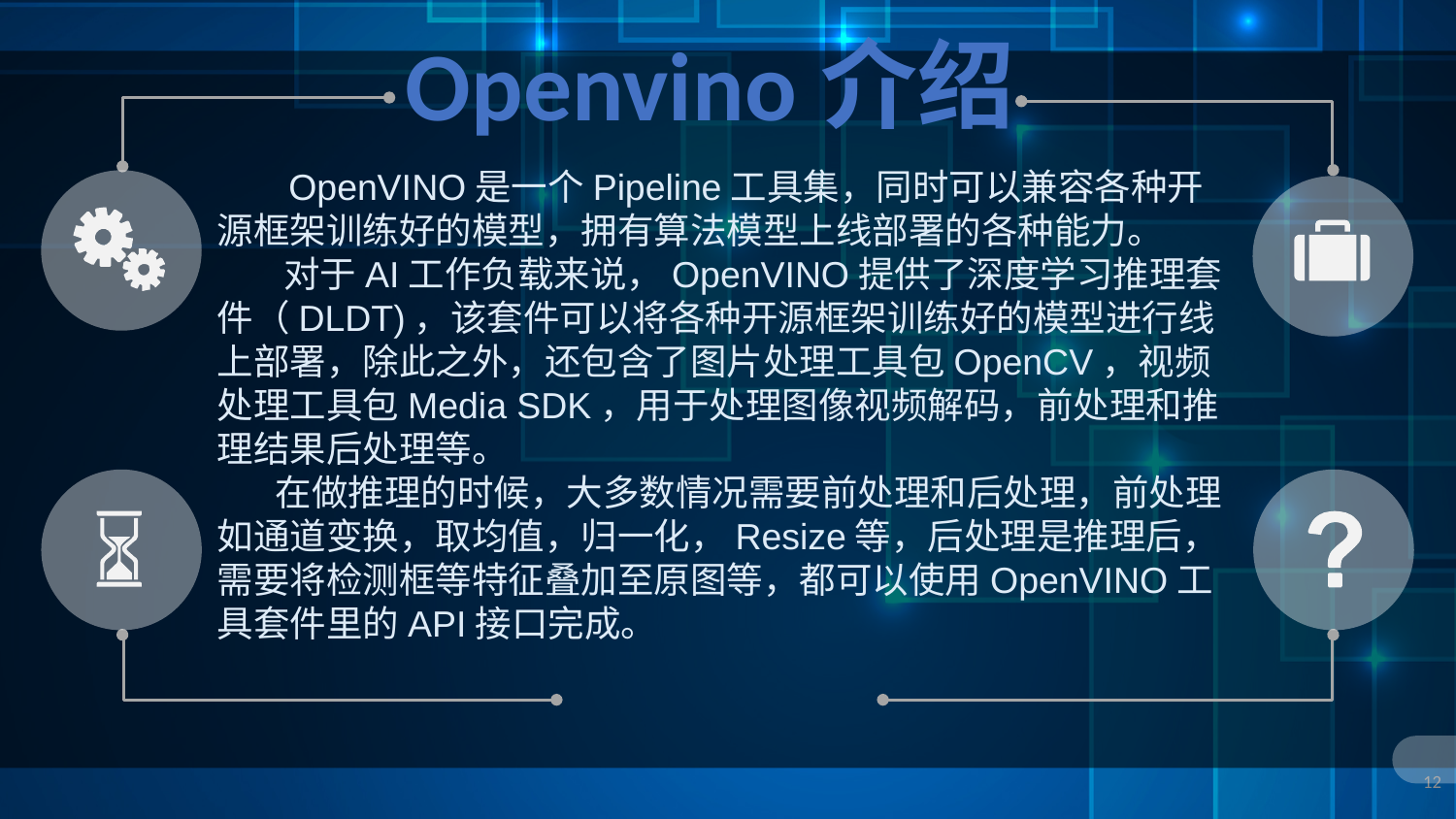

Openvino介绍

       OpenVINO是一个Pipeline工具集，同时可以兼容各种开源框架训练好的模型，拥有算法模型上线部署的各种能力。
       对于AI工作负载来说，OpenVINO提供了深度学习推理套件（DLDT)，该套件可以将各种开源框架训练好的模型进行线上部署，除此之外，还包含了图片处理工具包OpenCV，视频处理工具包Media SDK，用于处理图像视频解码，前处理和推理结果后处理等。
      在做推理的时候，大多数情况需要前处理和后处理，前处理如通道变换，取均值，归一化，Resize等，后处理是推理后，需要将检测框等特征叠加至原图等，都可以使用OpenVINO工具套件里的API接口完成。

12